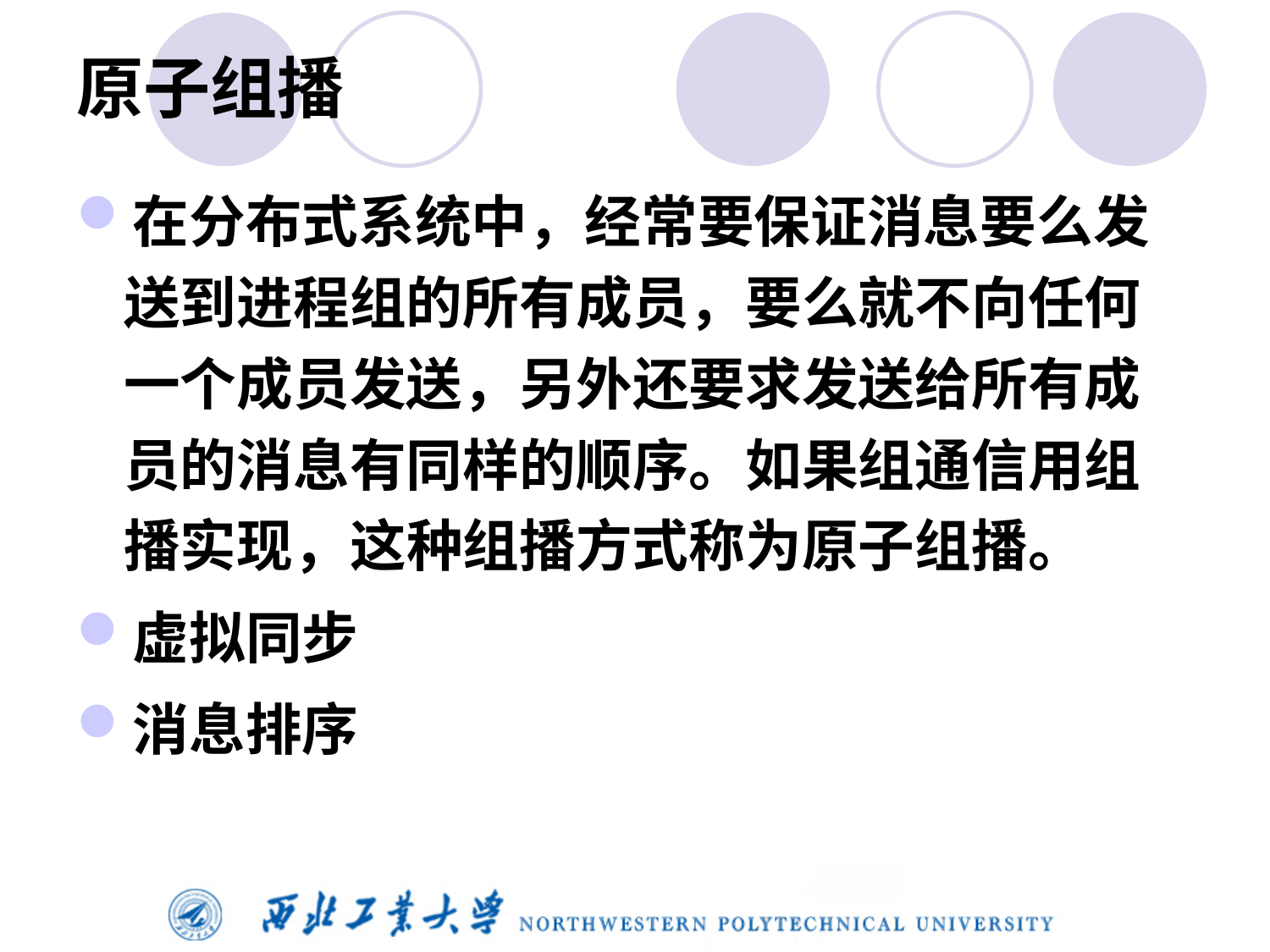

# 原子组播
在分布式系统中，经常要保证消息要么发送到进程组的所有成员，要么就不向任何一个成员发送，另外还要求发送给所有成员的消息有同样的顺序。如果组通信用组播实现，这种组播方式称为原子组播。
虚拟同步
消息排序